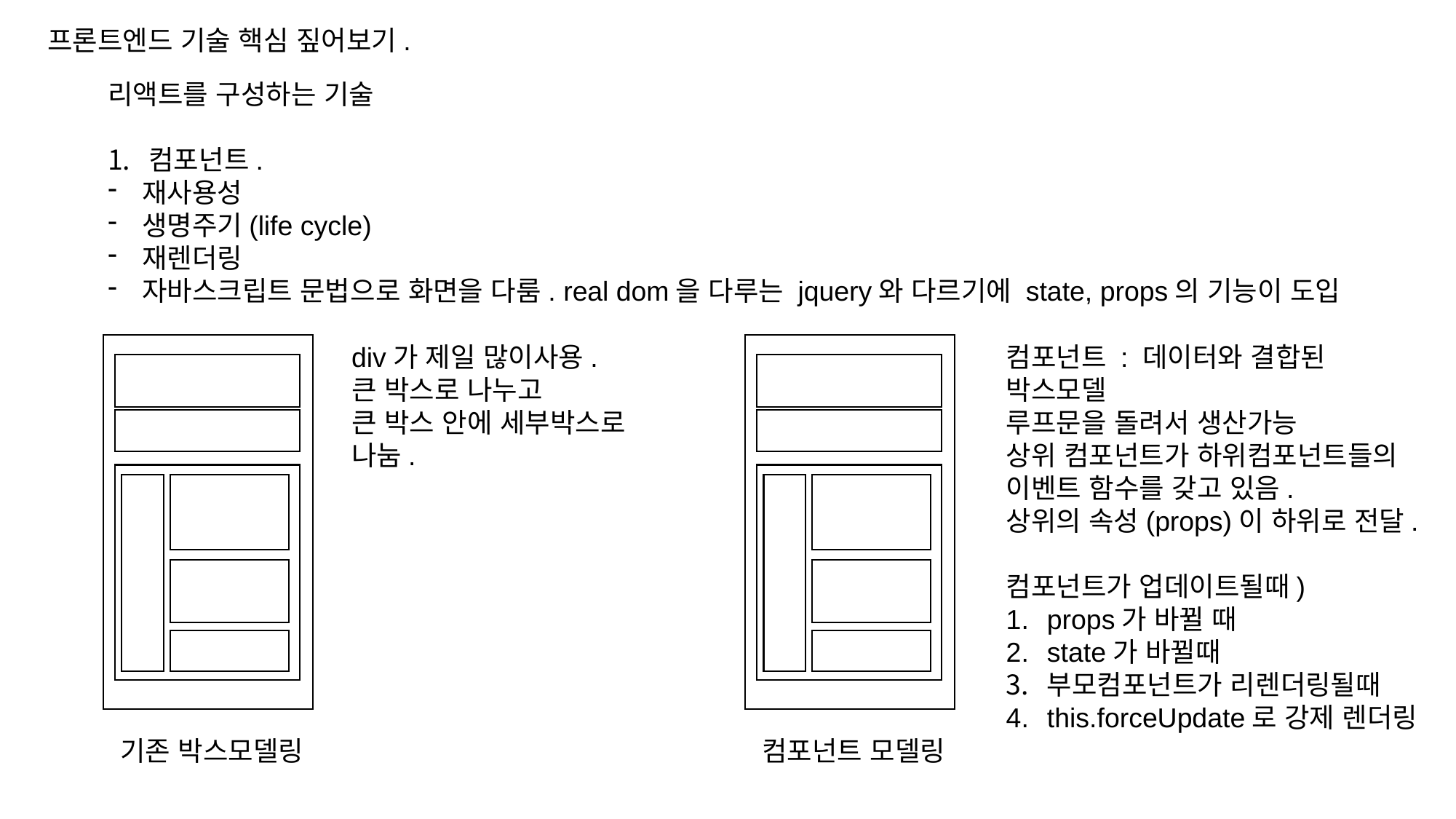

프론트엔드 기술 핵심 짚어보기.
리액트를 구성하는 기술

컴포넌트.
재사용성
생명주기(life cycle)
재렌더링
자바스크립트 문법으로 화면을 다룸. real dom을 다루는 jquery와 다르기에 state, props의 기능이 도입
div가 제일 많이사용.
큰 박스로 나누고
큰 박스 안에 세부박스로
나눔.
컴포넌트 : 데이터와 결합된
박스모델
루프문을 돌려서 생산가능
상위 컴포넌트가 하위컴포넌트들의
이벤트 함수를 갖고 있음.
상위의 속성(props)이 하위로 전달.

컴포넌트가 업데이트될때)
props가 바뀔 때
state가 바뀔때
부모컴포넌트가 리렌더링될때
this.forceUpdate로 강제 렌더링

기존 박스모델링
컴포넌트 모델링